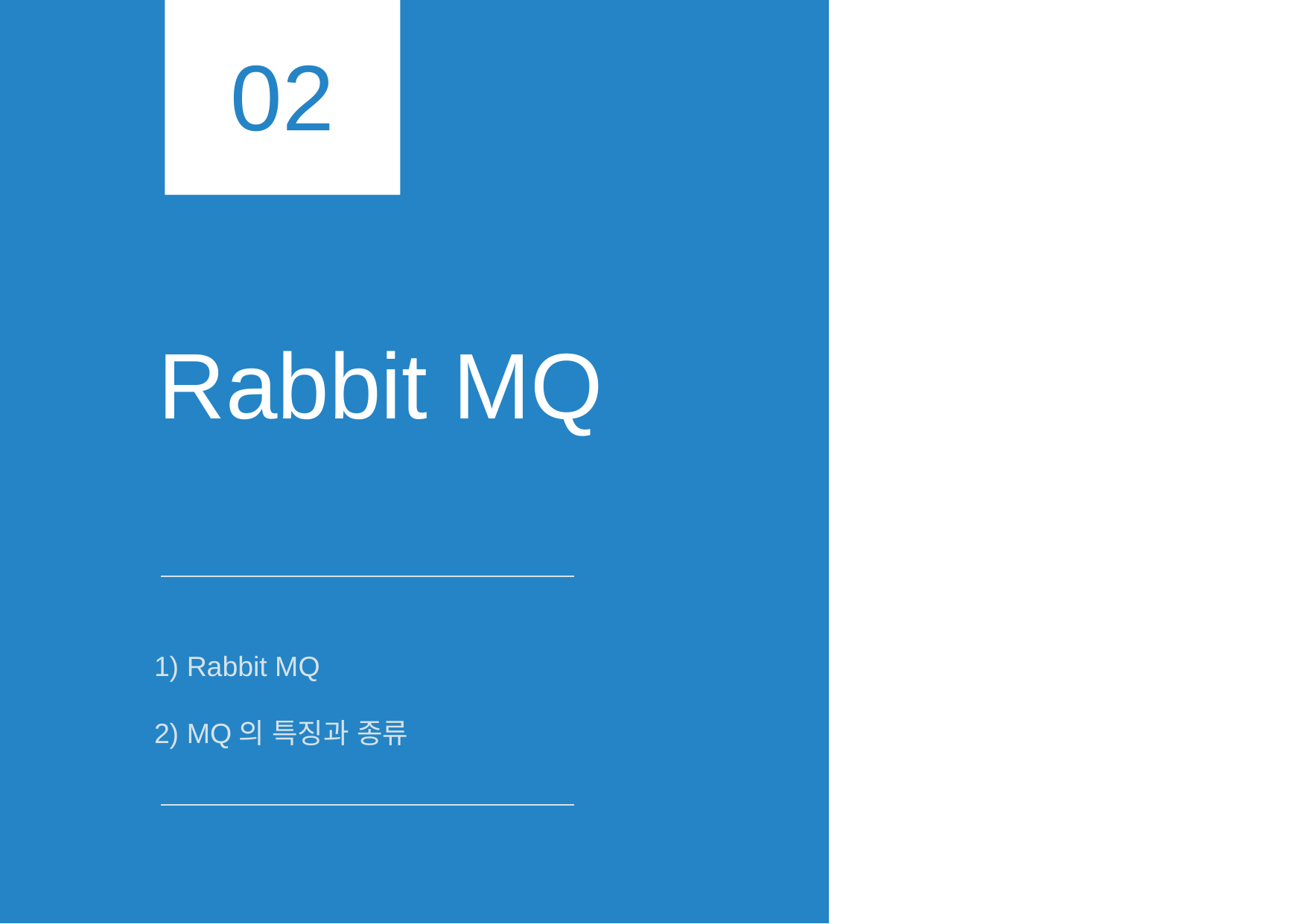

02
# Rabbit MQ
1) Rabbit MQ
2) MQ의 특징과 종류